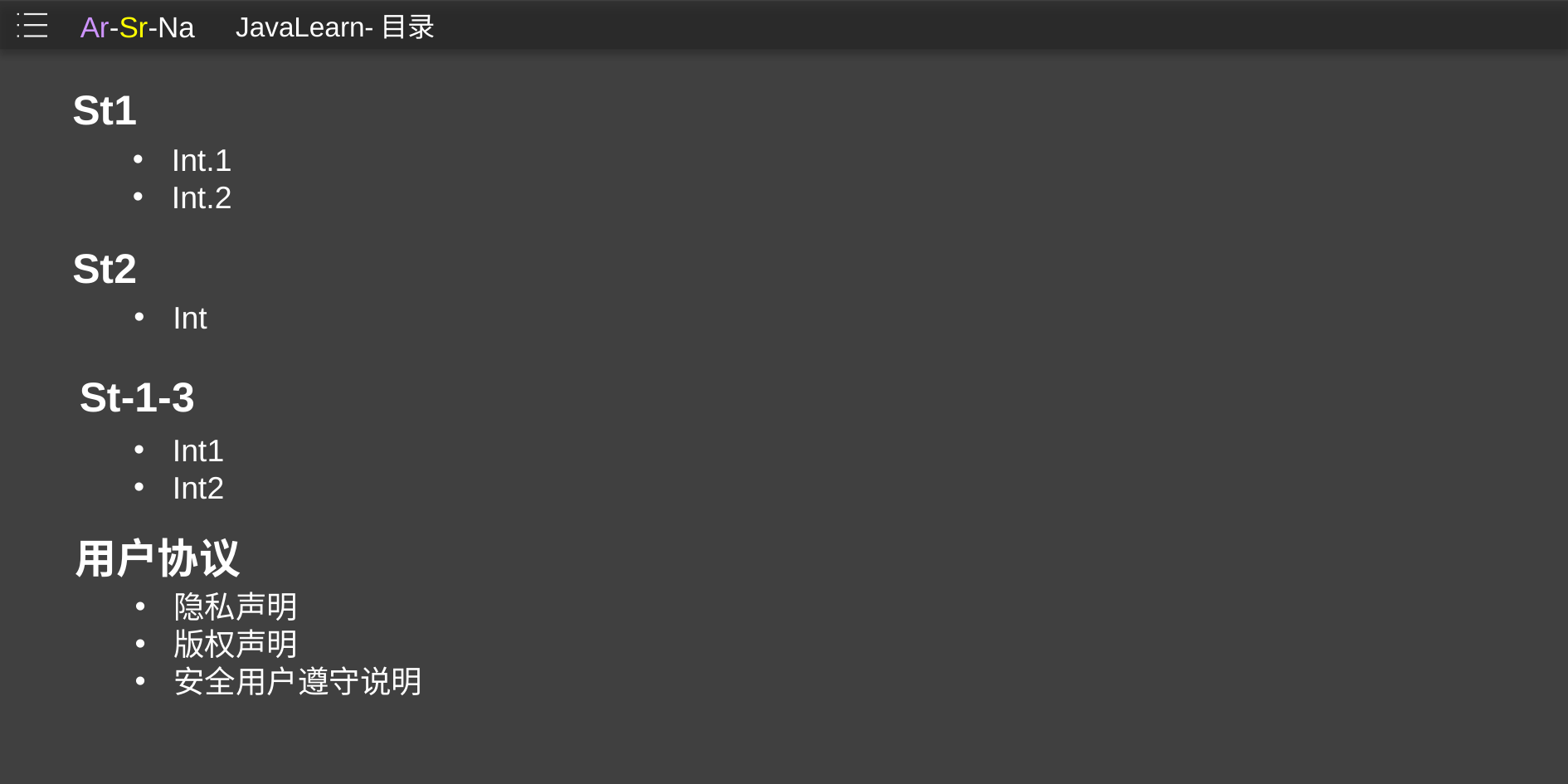

Ar-Sr-Na
JavaLearn-目录

St1
Int.1
Int.2
St2
Int
St-1-3
Int1
Int2
用户协议
隐私声明
版权声明
安全用户遵守说明